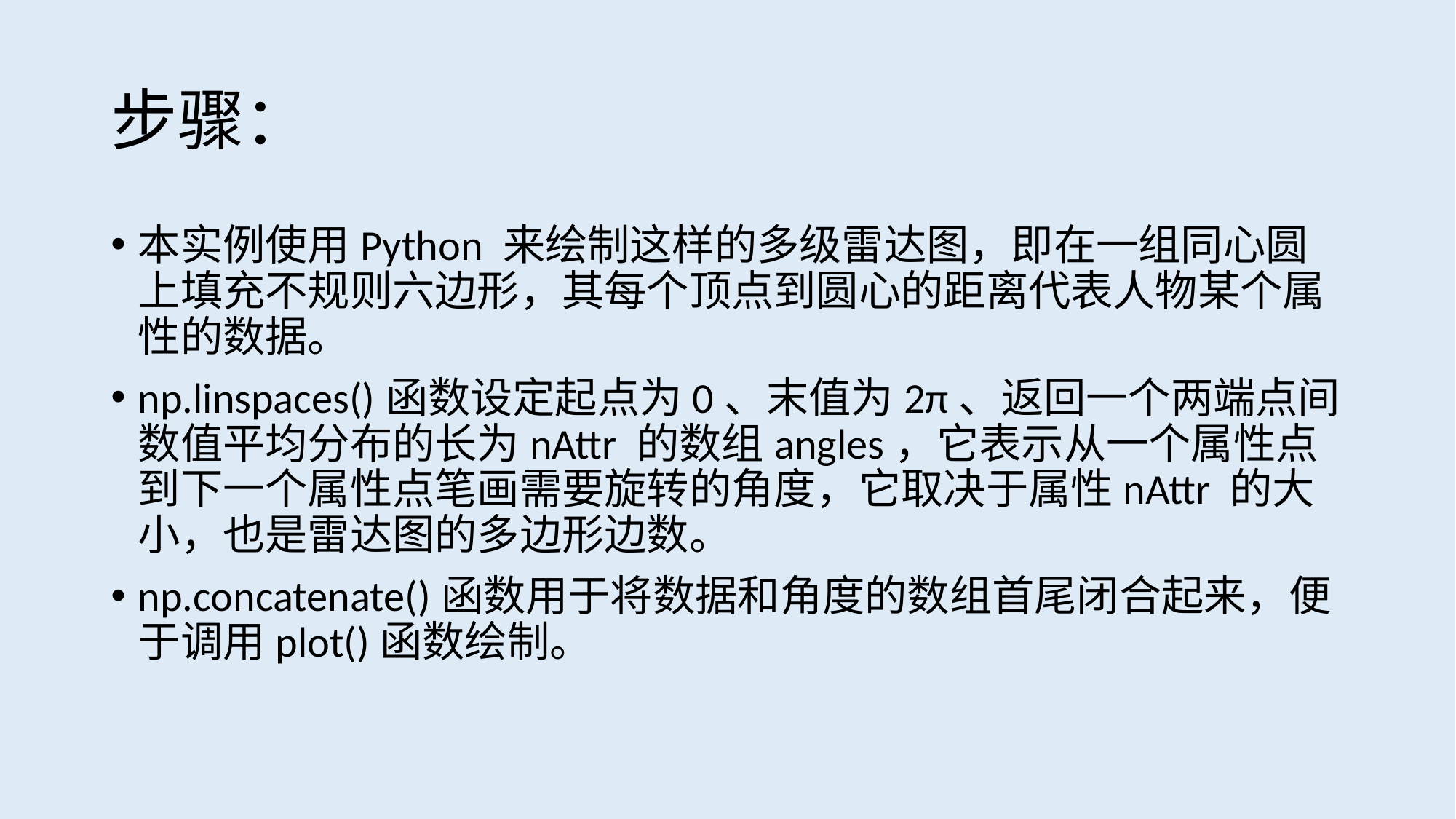

# 步骤：
本实例使用Python 来绘制这样的多级雷达图，即在一组同心圆上填充不规则六边形，其每个顶点到圆心的距离代表人物某个属性的数据。
np.linspaces()函数设定起点为0、末值为2π、返回一个两端点间数值平均分布的长为nAttr 的数组angles，它表示从一个属性点到下一个属性点笔画需要旋转的角度，它取决于属性nAttr 的大小，也是雷达图的多边形边数。
np.concatenate()函数用于将数据和角度的数组首尾闭合起来，便于调用plot()函数绘制。